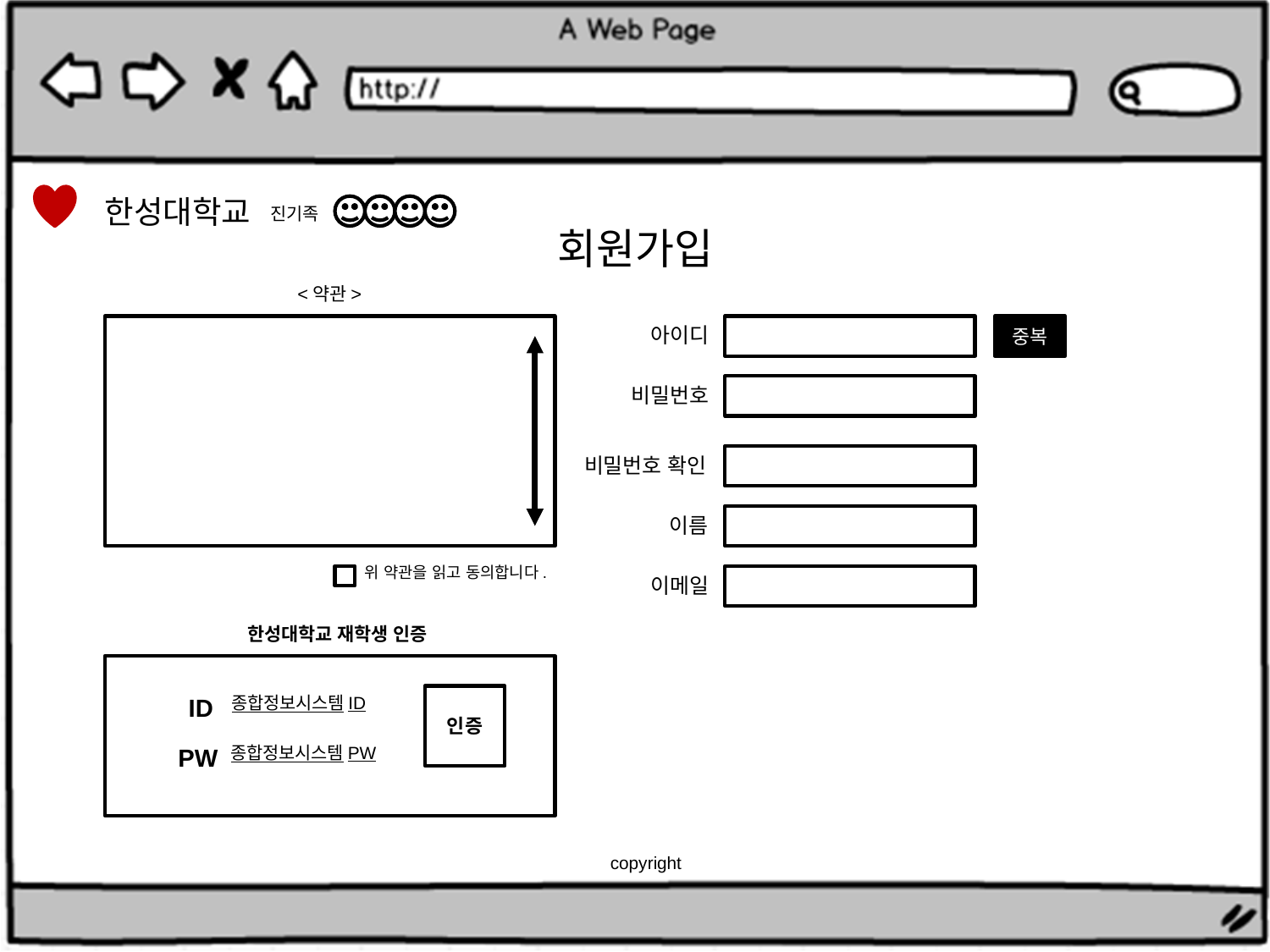

한성대학교
진기족

회원가입

<약관>

아이디

중복
비밀번호

비밀번호 확인

이름

이메일

위 약관을 읽고 동의합니다.

한성대학교 재학생 인증

ID
종합정보시스템ID
인증
PW
종합정보시스템PW
copyright